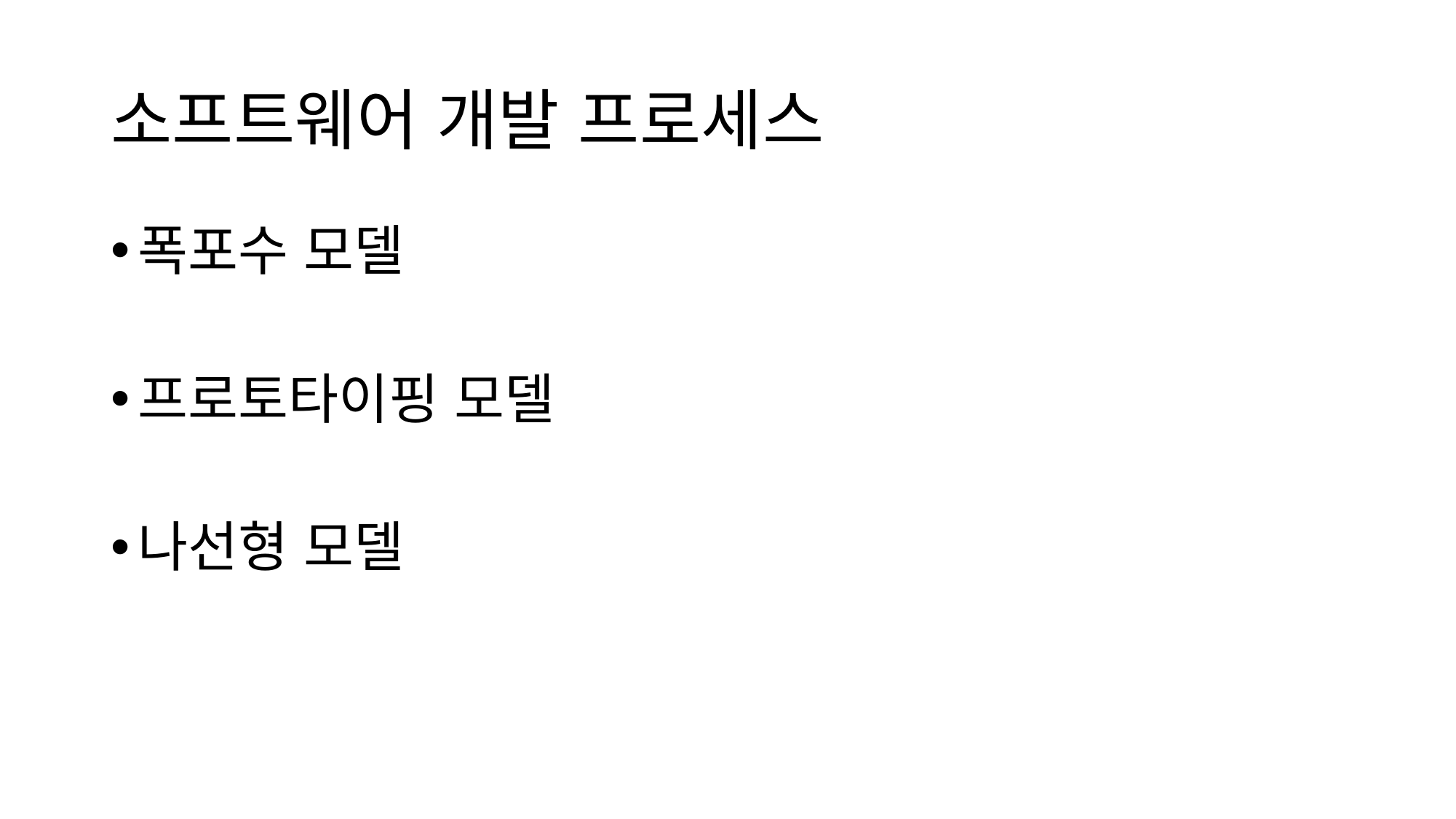

# 소프트웨어 개발 프로세스
폭포수 모델

프로토타이핑 모델

나선형 모델